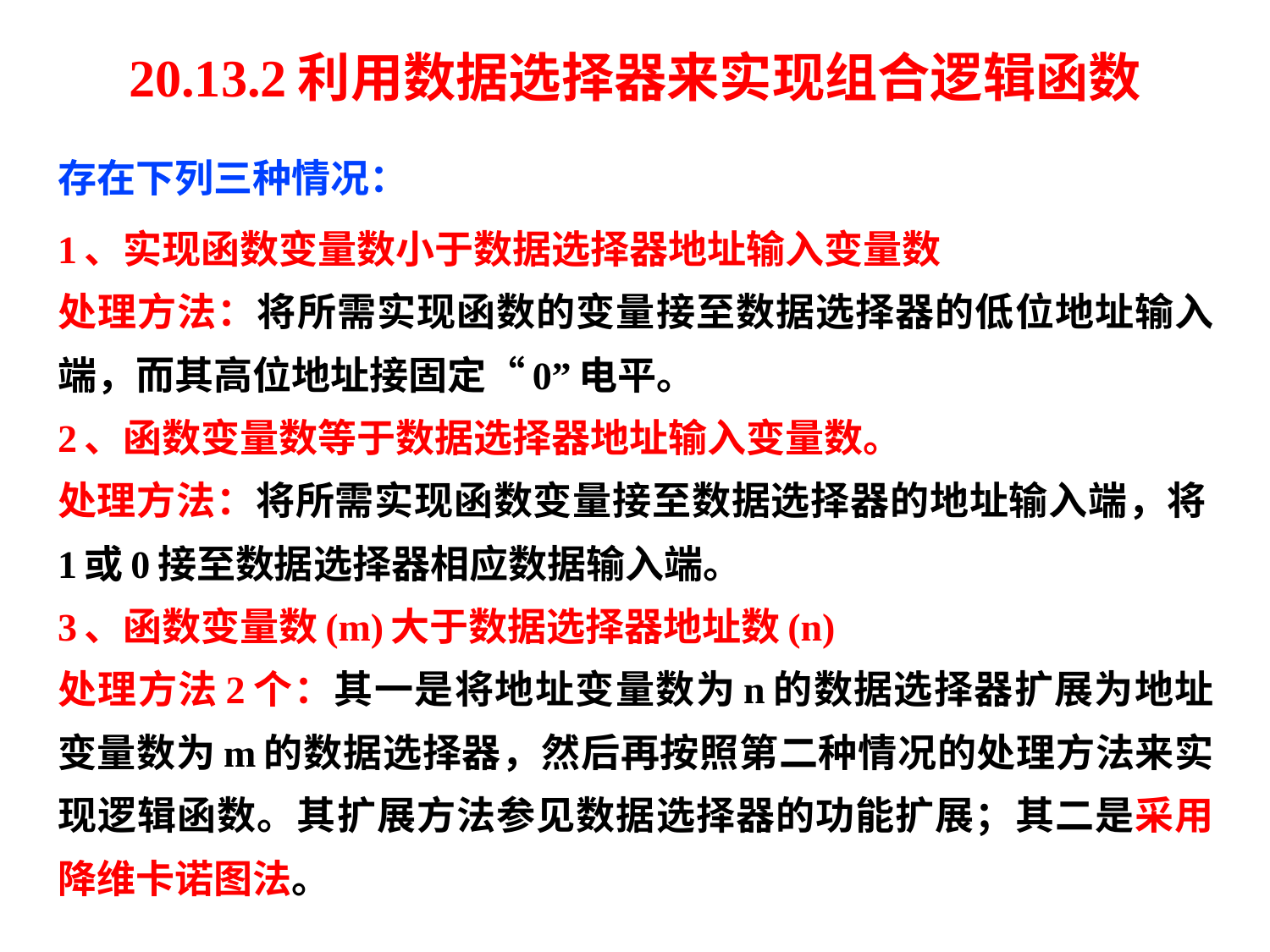

# 20.13.2利用数据选择器来实现组合逻辑函数
存在下列三种情况：
1、实现函数变量数小于数据选择器地址输入变量数
处理方法：将所需实现函数的变量接至数据选择器的低位地址输入端，而其高位地址接固定“0”电平。
2、函数变量数等于数据选择器地址输入变量数。
处理方法：将所需实现函数变量接至数据选择器的地址输入端，将1或0接至数据选择器相应数据输入端。
3、函数变量数(m)大于数据选择器地址数(n)
处理方法2个：其一是将地址变量数为n的数据选择器扩展为地址变量数为m的数据选择器，然后再按照第二种情况的处理方法来实现逻辑函数。其扩展方法参见数据选择器的功能扩展；其二是采用降维卡诺图法。